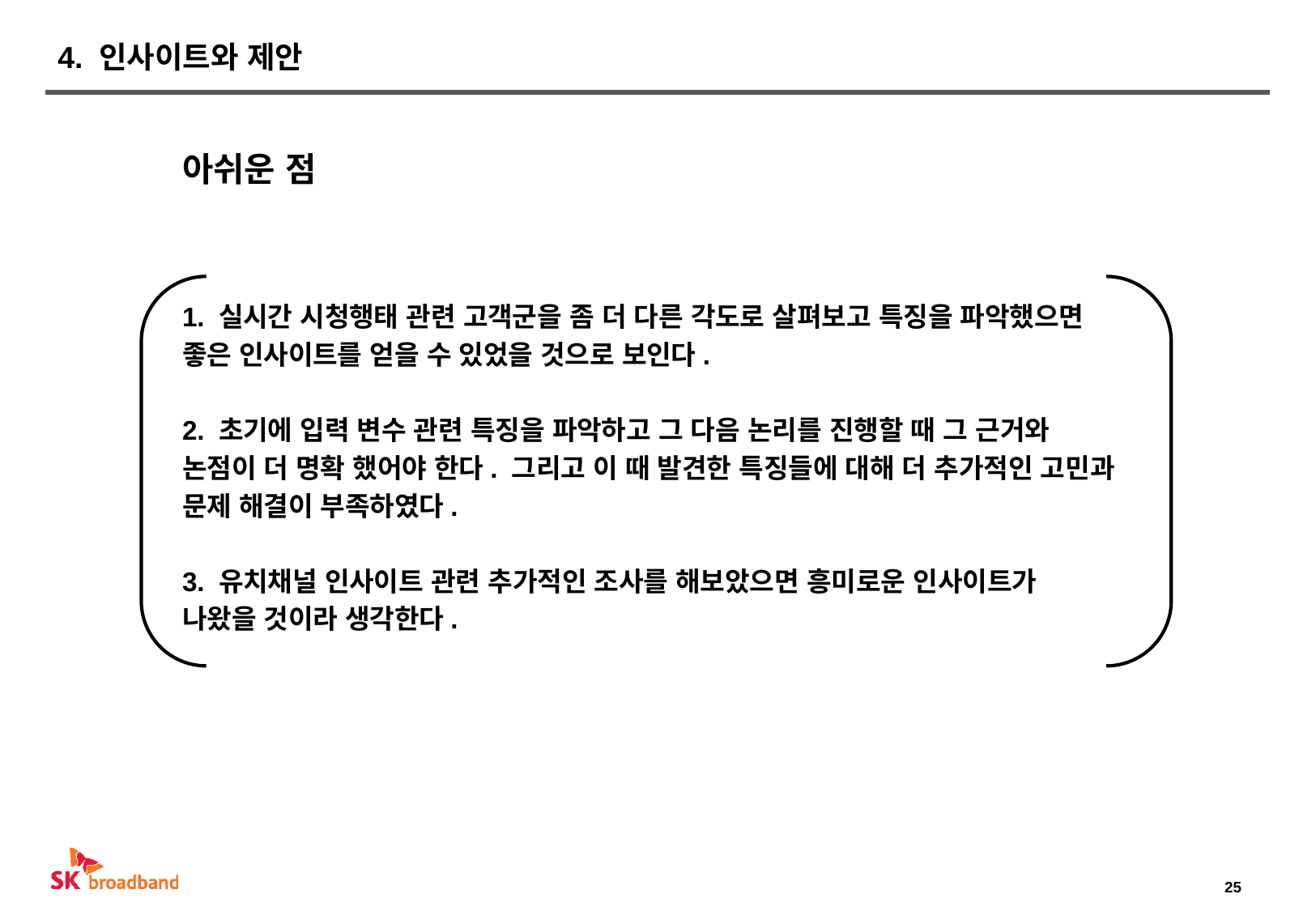

# 4. 인사이트와 제안
아쉬운 점

1. 실시간 시청행태 관련 고객군을 좀 더 다른 각도로 살펴보고 특징을 파악했으면
좋은 인사이트를 얻을 수 있었을 것으로 보인다.

2. 초기에 입력 변수 관련 특징을 파악하고 그 다음 논리를 진행할 때 그 근거와
논점이 더 명확 했어야 한다. 그리고 이 때 발견한 특징들에 대해 더 추가적인 고민과
문제 해결이 부족하였다.

3. 유치채널 인사이트 관련 추가적인 조사를 해보았으면 흥미로운 인사이트가
나왔을 것이라 생각한다.